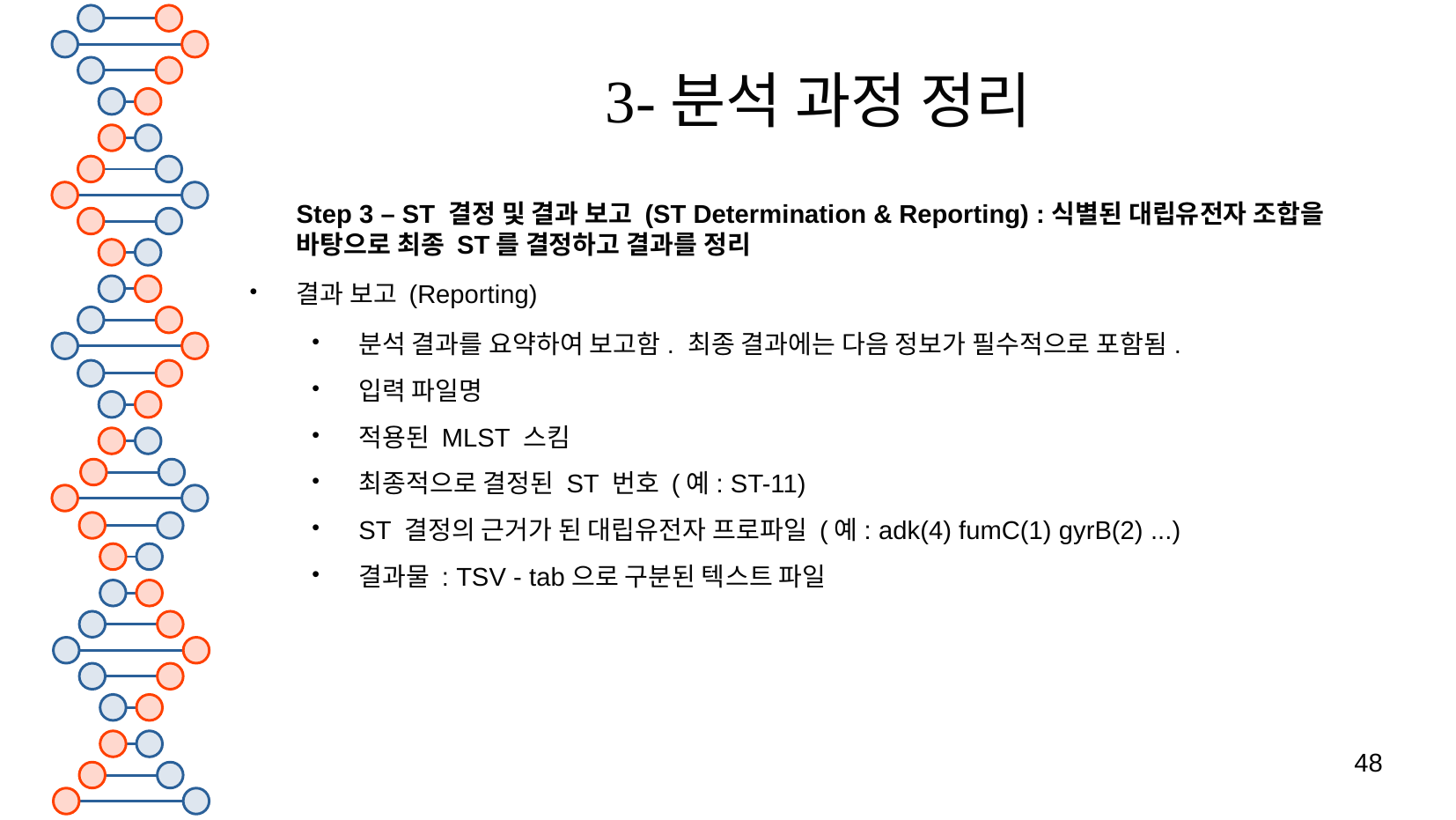

# 3-분석 과정 정리
Step 3 – ST 결정 및 결과 보고 (ST Determination & Reporting) :식별된 대립유전자 조합을 바탕으로 최종 ST를 결정하고 결과를 정리
결과 보고 (Reporting)
분석 결과를 요약하여 보고함. 최종 결과에는 다음 정보가 필수적으로 포함됨.
입력 파일명
적용된 MLST 스킴
최종적으로 결정된 ST 번호 (예: ST-11)
ST 결정의 근거가 된 대립유전자 프로파일 (예: adk(4) fumC(1) gyrB(2) ...)
결과물 : TSV - tab으로 구분된 텍스트 파일
48